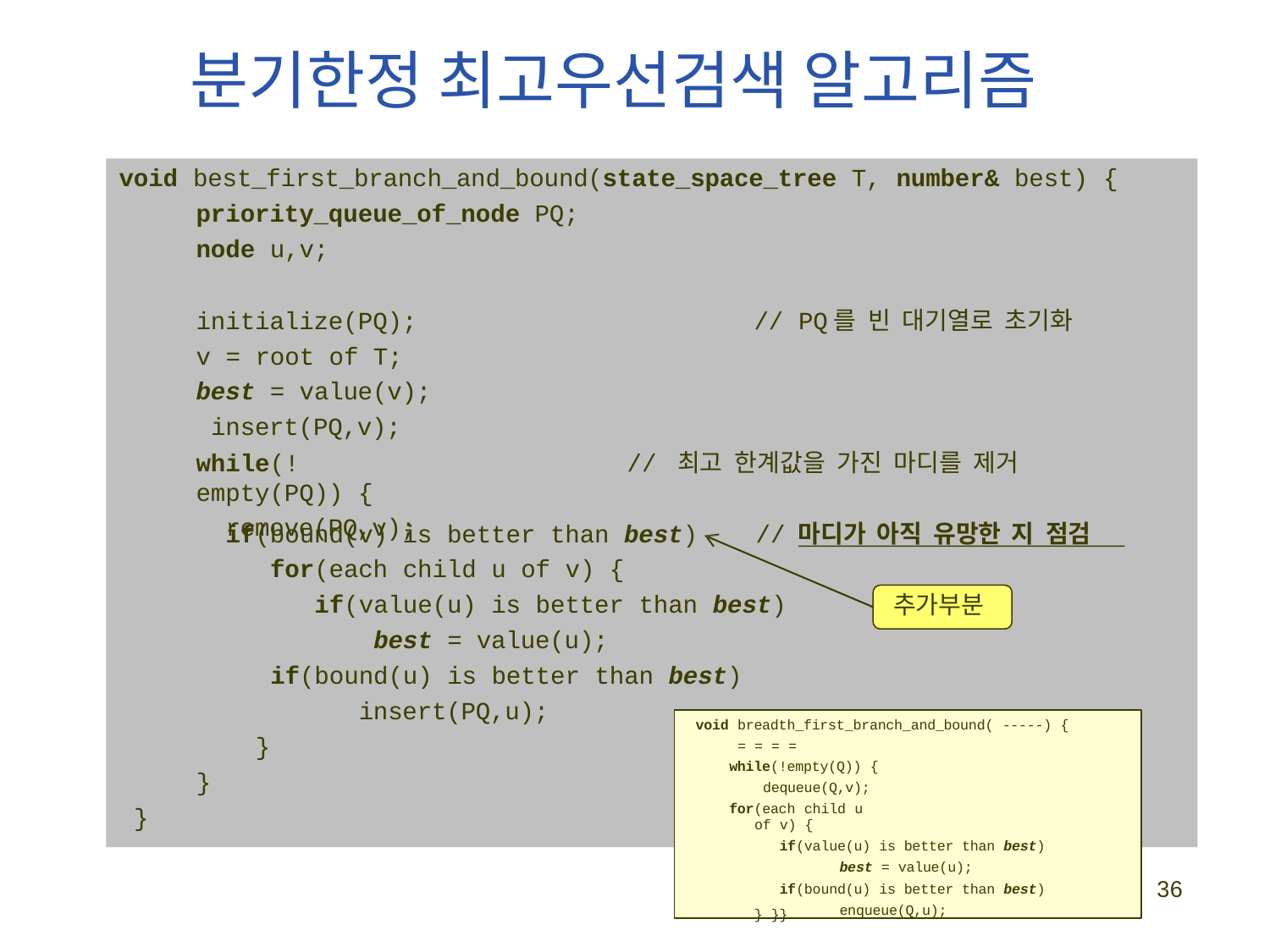

# 분기한정 최고우선검색 알고리즘
void best_first_branch_and_bound(state_space_tree T, number& best) {
priority_queue_of_node PQ;
node u,v;

initialize(PQ);  v = root of T;  best = value(v);  insert(PQ,v);
while(!empty(PQ)) {
remove(PQ,v);
// PQ를 빈 대기열로 초기화
// 최고 한계값을 가진 마디를 제거
if(bound(v) is better than best)	//
for(each child u of v) {
if(value(u) is better than best)  best = value(u);
if(bound(u) is better than best)
마디가 아직 유망한 지 점검

추가부분
insert(PQ,u);
void breadth_first_branch_and_bound( -----) {
= = = =
while(!empty(Q)) {  dequeue(Q,v);
for(each child u of v) {
if(value(u) is better than best)  best = value(u);
if(bound(u) is better than best)  enqueue(Q,u);
}
}
}
36
} }}